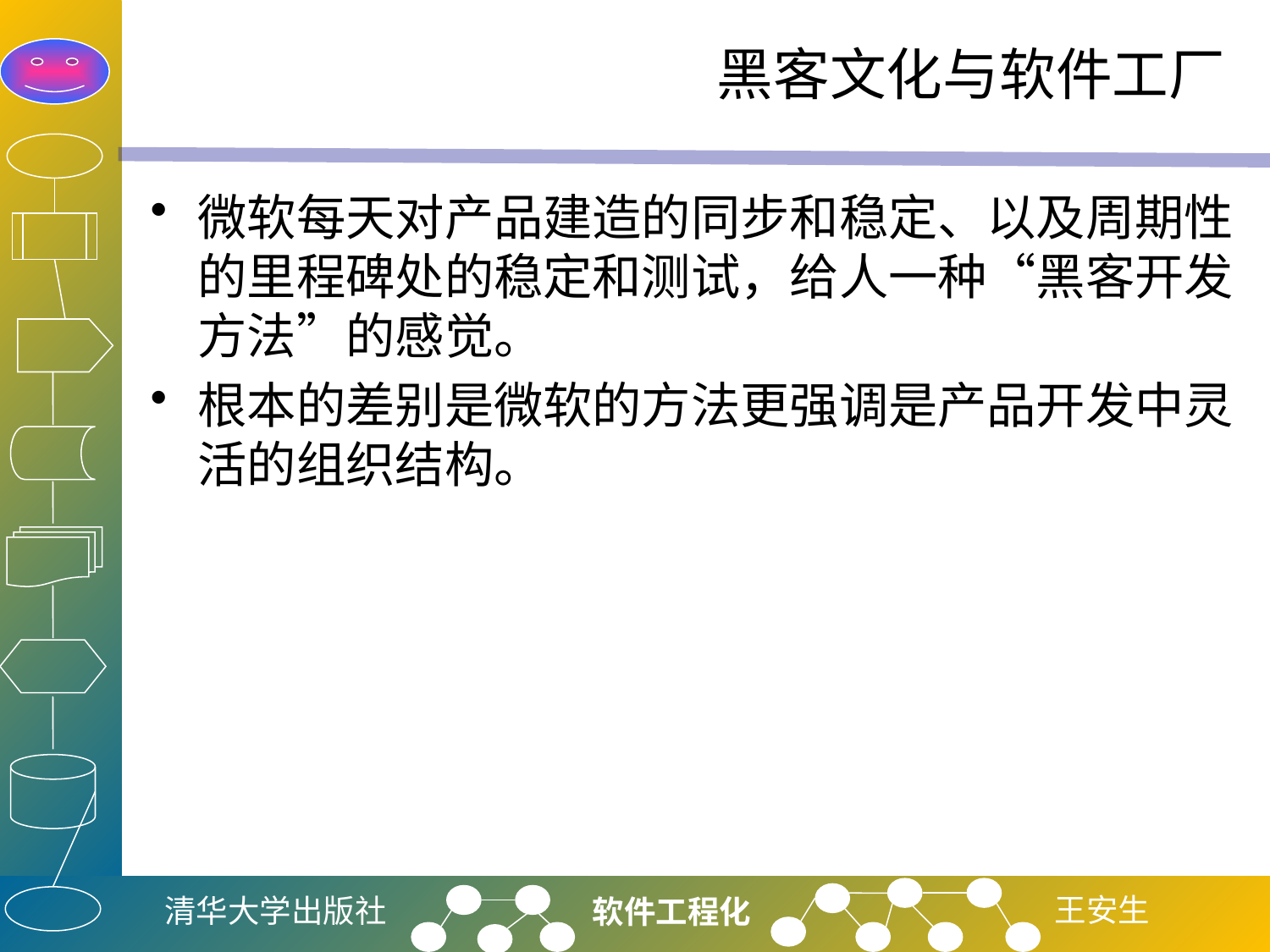

# 黑客文化与软件工厂
微软每天对产品建造的同步和稳定、以及周期性的里程碑处的稳定和测试，给人一种“黑客开发方法”的感觉。
根本的差别是微软的方法更强调是产品开发中灵活的组织结构。